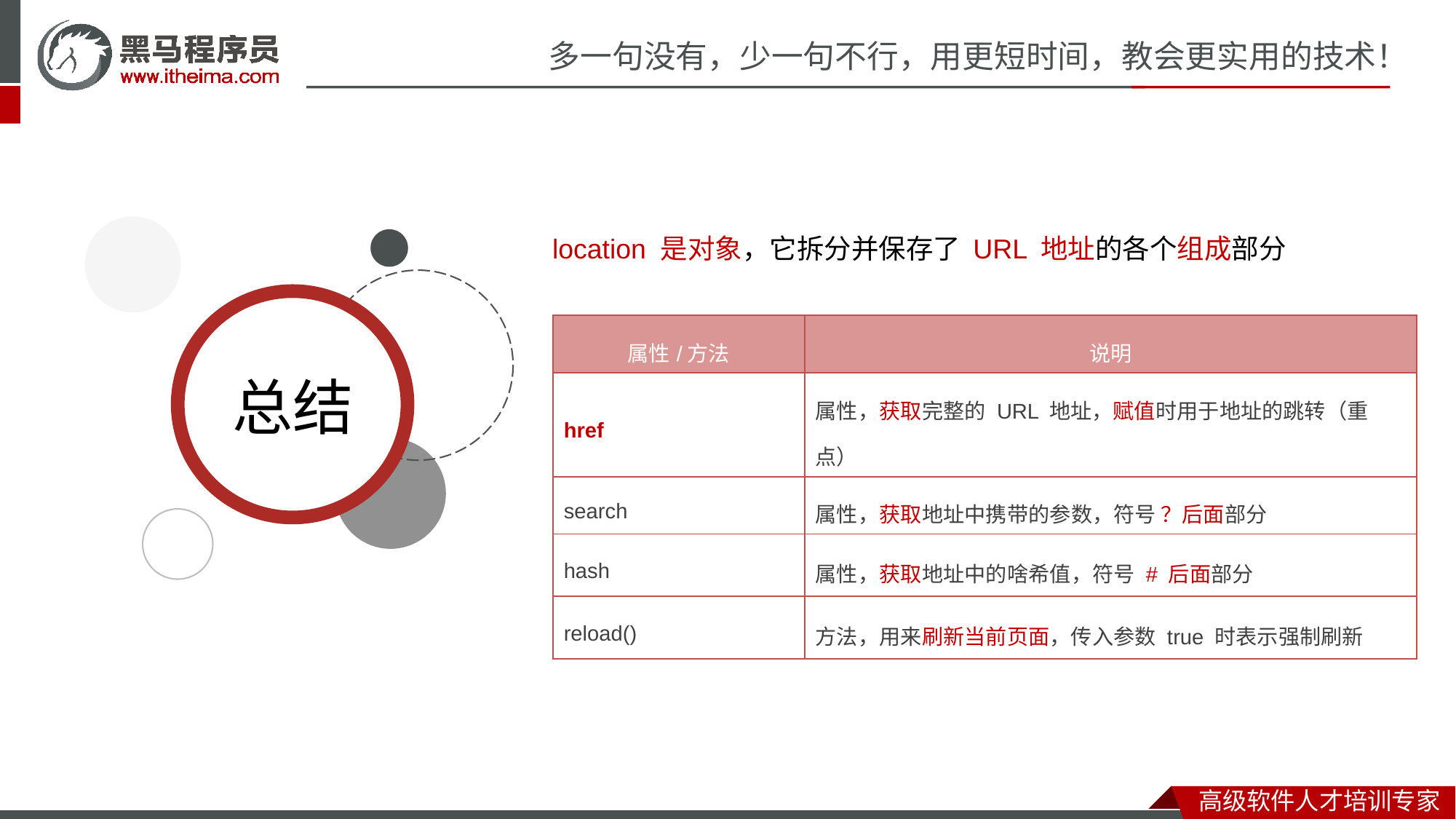

location 是对象，它拆分并保存了 URL 地址的各个组成部分
| 属性/方法 | 说明 |
| --- | --- |
| href | 属性，获取完整的 URL 地址，赋值时用于地址的跳转（重点） |
| search | 属性，获取地址中携带的参数，符号 ？后面部分 |
| hash | 属性，获取地址中的啥希值，符号 # 后面部分 |
| reload() | 方法，用来刷新当前页面，传入参数 true 时表示强制刷新 |